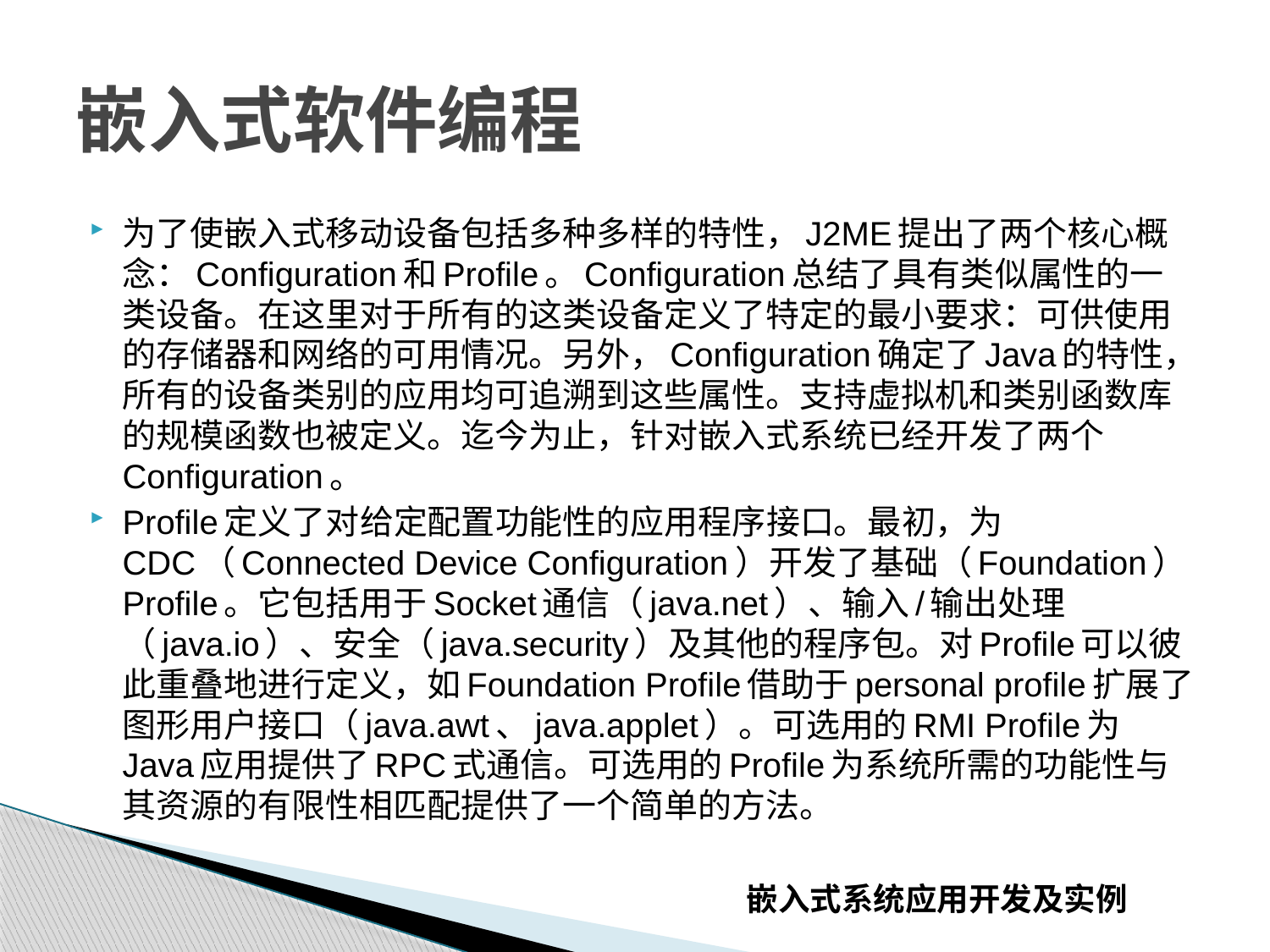

# 嵌入式软件编程
为了使嵌入式移动设备包括多种多样的特性，J2ME提出了两个核心概念：Configuration和Profile。Configuration总结了具有类似属性的一类设备。在这里对于所有的这类设备定义了特定的最小要求：可供使用的存储器和网络的可用情况。另外，Configuration确定了Java的特性，所有的设备类别的应用均可追溯到这些属性。支持虚拟机和类别函数库的规模函数也被定义。迄今为止，针对嵌入式系统已经开发了两个Configuration。
Profile定义了对给定配置功能性的应用程序接口。最初，为CDC（Connected Device Configuration）开发了基础（Foundation）Profile。它包括用于Socket通信（java.net）、输入/输出处理（java.io）、安全（java.security）及其他的程序包。对Profile可以彼此重叠地进行定义，如Foundation Profile借助于personal profile扩展了图形用户接口（java.awt、java.applet）。可选用的RMI Profile为Java应用提供了RPC式通信。可选用的Profile为系统所需的功能性与其资源的有限性相匹配提供了一个简单的方法。
嵌入式系统应用开发及实例